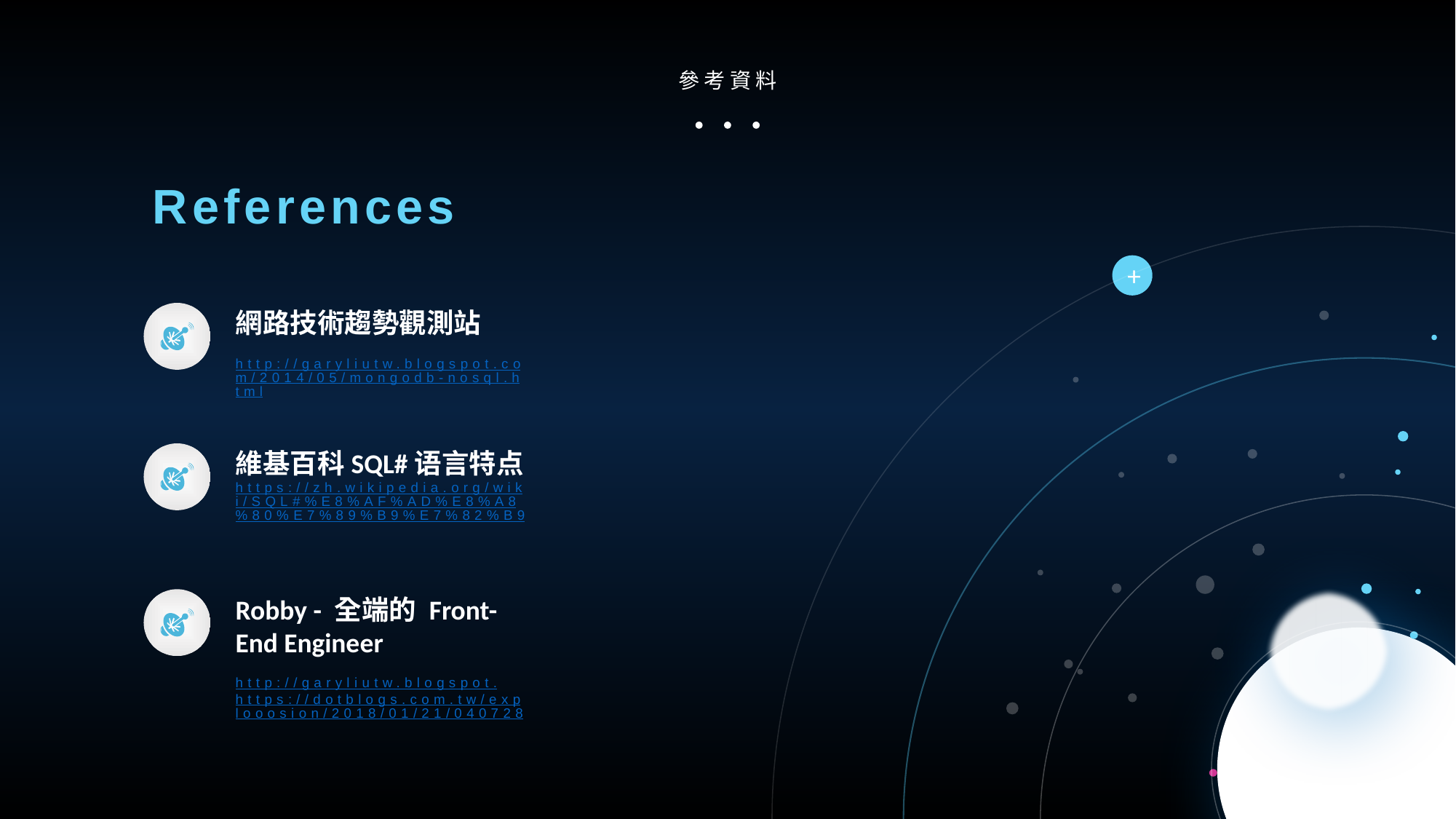

參考資料

References

+

網路技術趨勢觀測站

http://garyliutw.blogspot.com/2014/05/mongodb-nosql.html

維基百科SQL#语言特点
https://zh.wikipedia.org/wiki/SQL#%E8%AF%AD%E8%A8%80%E7%89%B9%E7%82%B9

Robby - 全端的 Front-End Engineer

http://garyliutw.blogspot. https://dotblogs.com.tw/explooosion/2018/01/21/040728

Do not, for one repulse, forgo the purpose that you resolved to effort. .